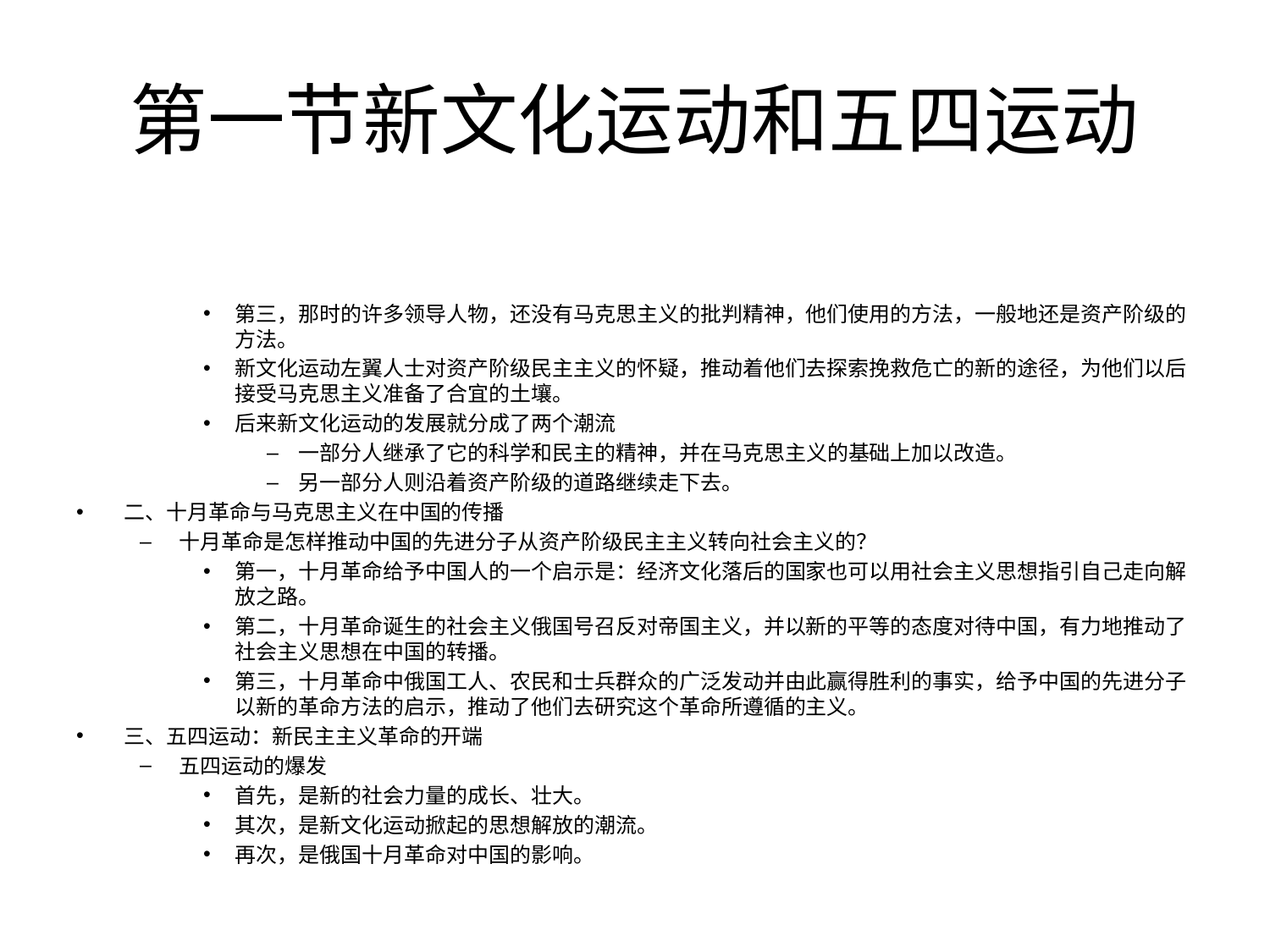

# 第一节新文化运动和五四运动

第三，那时的许多领导人物，还没有马克思主义的批判精神，他们使用的方法，一般地还是资产阶级的方法。
新文化运动左翼人士对资产阶级民主主义的怀疑，推动着他们去探索挽救危亡的新的途径，为他们以后接受马克思主义准备了合宜的土壤。
后来新文化运动的发展就分成了两个潮流
一部分人继承了它的科学和民主的精神，并在马克思主义的基础上加以改造。
另一部分人则沿着资产阶级的道路继续走下去。
二、十月革命与马克思主义在中国的传播
十月革命是怎样推动中国的先进分子从资产阶级民主主义转向社会主义的？
第一，十月革命给予中国人的一个启示是：经济文化落后的国家也可以用社会主义思想指引自己走向解放之路。
第二，十月革命诞生的社会主义俄国号召反对帝国主义，并以新的平等的态度对待中国，有力地推动了社会主义思想在中国的转播。
第三，十月革命中俄国工人、农民和士兵群众的广泛发动并由此赢得胜利的事实，给予中国的先进分子以新的革命方法的启示，推动了他们去研究这个革命所遵循的主义。
三、五四运动：新民主主义革命的开端
五四运动的爆发
首先，是新的社会力量的成长、壮大。
其次，是新文化运动掀起的思想解放的潮流。
再次，是俄国十月革命对中国的影响。